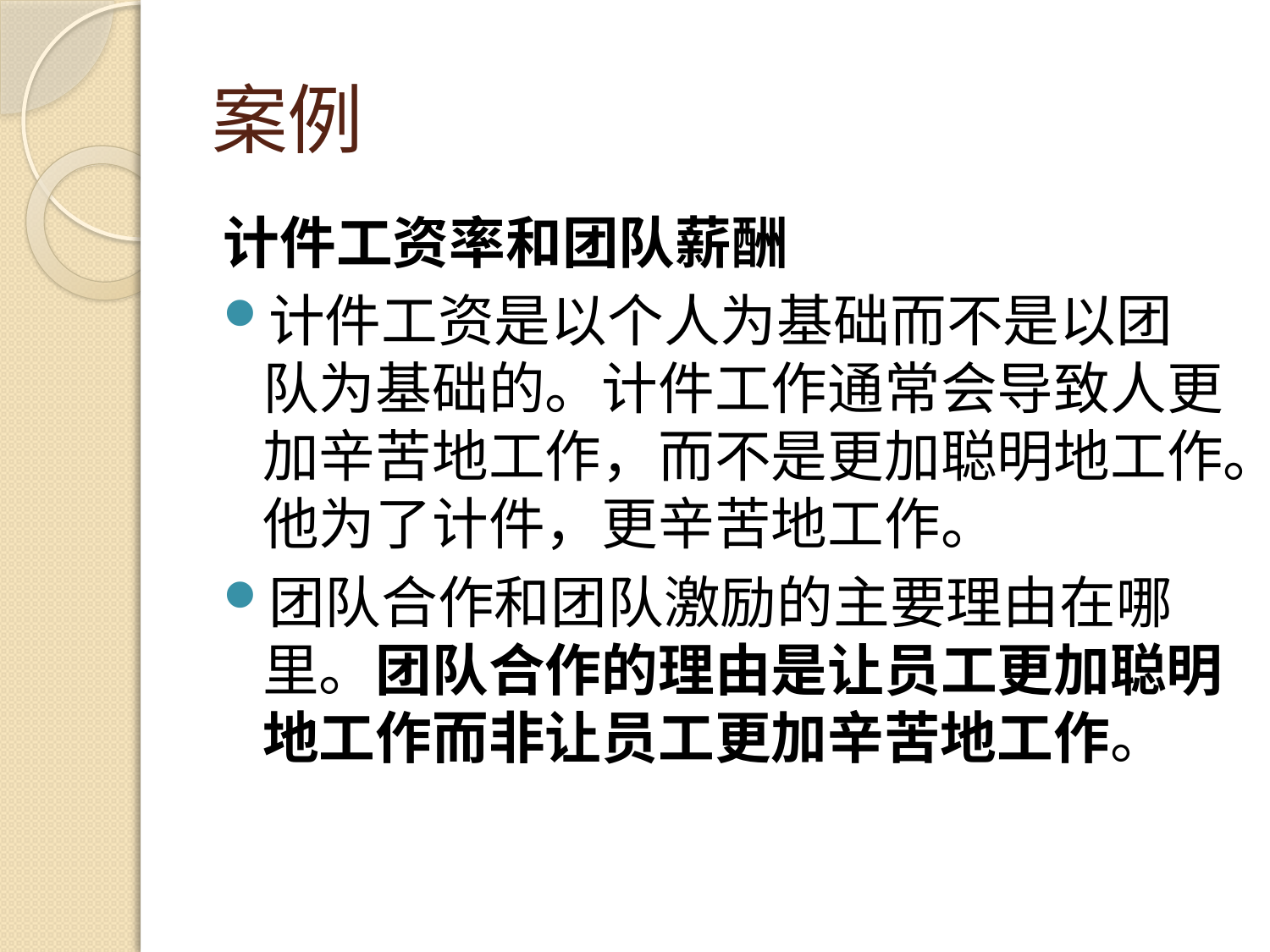

# 案例
计件工资率和团队薪酬
计件工资是以个人为基础而不是以团队为基础的。计件工作通常会导致人更加辛苦地工作，而不是更加聪明地工作。他为了计件，更辛苦地工作。
团队合作和团队激励的主要理由在哪里。团队合作的理由是让员工更加聪明地工作而非让员工更加辛苦地工作。

38